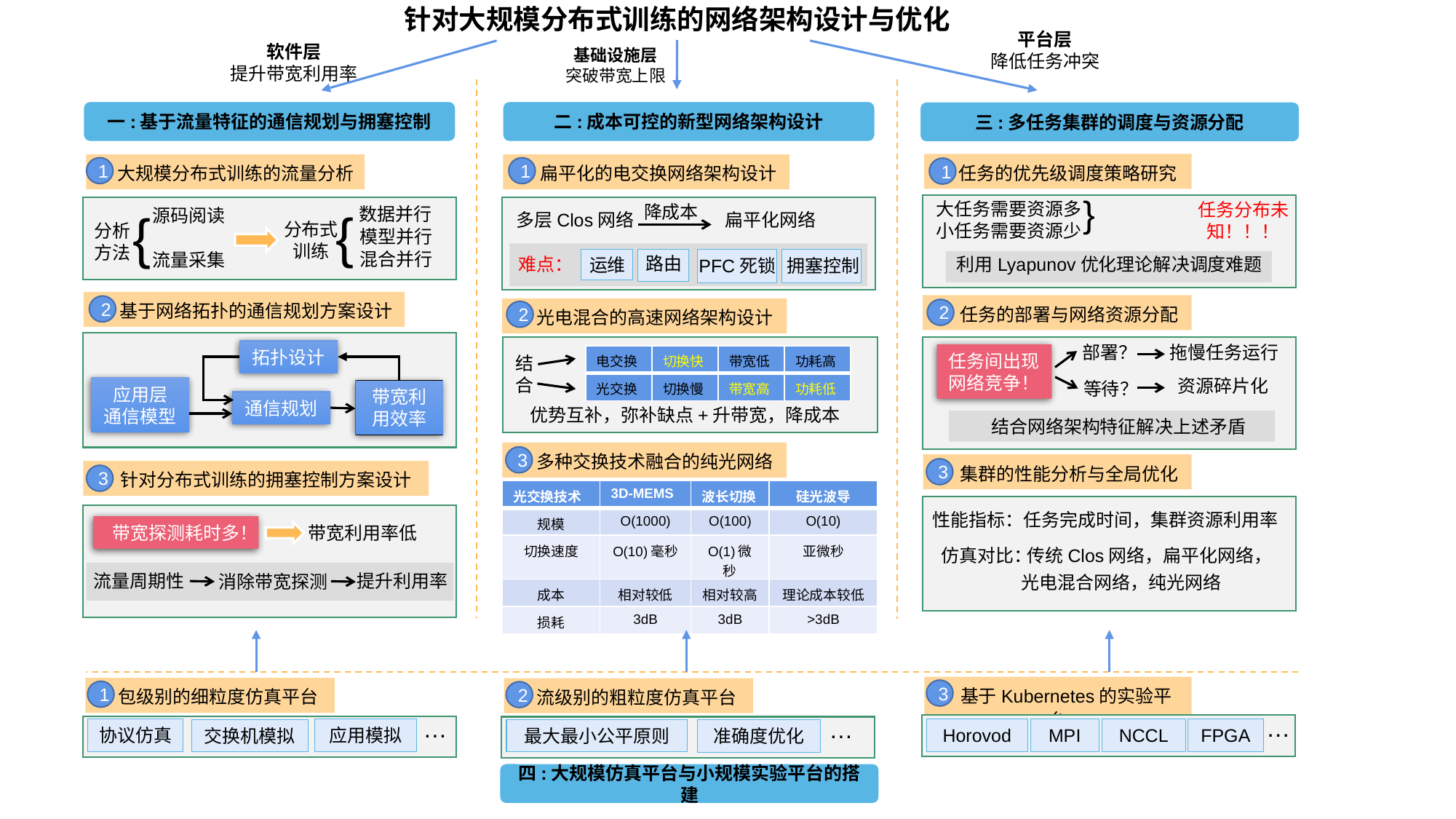

针对大规模分布式训练的网络架构设计与优化
平台层
降低任务冲突
软件层
提升带宽利用率
基础设施层
突破带宽上限
一:基于流量特征的通信规划与拥塞控制
二:成本可控的新型网络架构设计
三:多任务集群的调度与资源分配
    任务的优先级调度策略研究
    大规模分布式训练的流量分析
     扁平化的电交换网络架构设计
1
1
1
大任务需要资源多
任务分布未知！！！
降成本

{
{

数据并行
{
源码阅读
多层Clos网络
扁平化网络
分布式训练
小任务需要资源少
分析方法
模型并行

混合并行

流量采集
路由
难点：
利用Lyapunov优化理论解决调度难题
运维
PFC死锁
拥塞控制

     基于网络拓扑的通信规划方案设计
     任务的部署与网络资源分配
2
    光电混合的高速网络架构设计
2
2

部署？
拖慢任务运行

拓扑设计
任务间出现网络竞争！
| 电交换 | 切换快 | 带宽低 | 功耗高 |
| --- | --- | --- | --- |
| 光交换 | 切换慢 | 带宽高 | 功耗低 |
结合
资源碎片化
等待？
应用层
通信模型
带宽利用效率
通信规划
优势互补，弥补缺点+升带宽，降成本
结合网络架构特征解决上述矛盾

    多种交换技术融合的纯光网络
3
     集群的性能分析与全局优化
3
    针对分布式训练的拥塞控制方案设计
3
| 光交换技术 | 3D-MEMS | 波长切换 | 硅光波导 |
| --- | --- | --- | --- |
| 规模 | O(1000) | O(100) | O(10) |
| 切换速度 | O(10)毫秒 | O(1)微秒 | 亚微秒 |
| 成本 | 相对较低 | 相对较高 | 理论成本较低 |
| 损耗 | 3dB | 3dB | >3dB |

性能指标：任务完成时间，集群资源利用率

带宽探测耗时多！
带宽利用率低

仿真对比：
传统Clos网络，扁平化网络，

提升利用率
流量周期性
消除带宽探测
光电混合网络，纯光网络
   基于Kubernetes的实验平台
   包级别的细粒度仿真平台
   流级别的粗粒度仿真平台
3
1
2
…
…
…

协议仿真
应用模拟
Horovod
MPI
NCCL
FPGA
交换机模拟
最大最小公平原则
准确度优化
四:大规模仿真平台与小规模实验平台的搭建
根据光交换特性设计架构拓扑
根据网络架构设计
光交换机切换算法
研究分布式训练
任务的通信特征